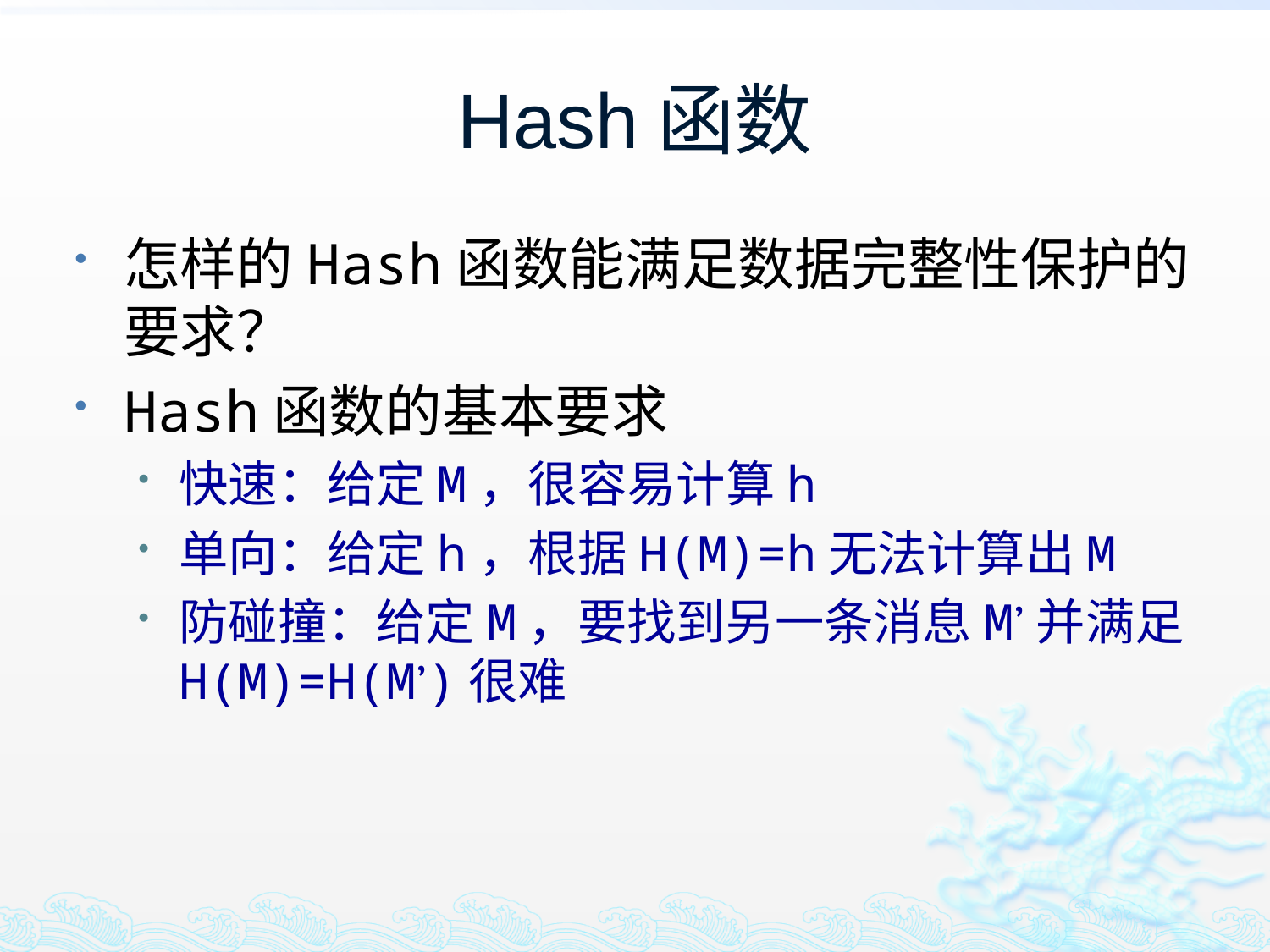

# Hash函数
怎样的Hash函数能满足数据完整性保护的要求？
Hash函数的基本要求
快速：给定M，很容易计算h
单向：给定h，根据H(M)=h无法计算出M
防碰撞：给定M，要找到另一条消息M’并满足H(M)=H(M’)很难